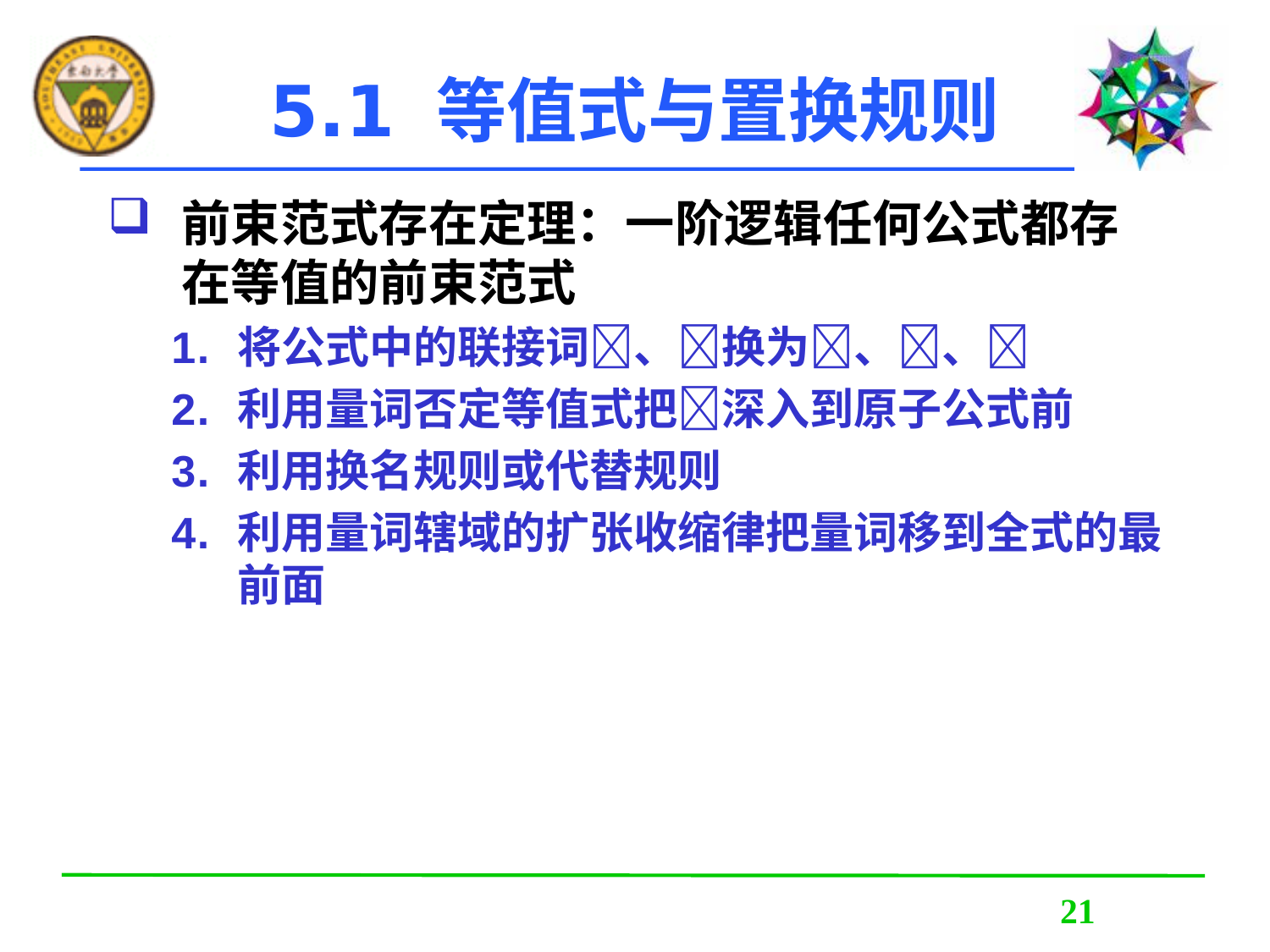

5.1 等值式与置换规则
前束范式存在定理：一阶逻辑任何公式都存在等值的前束范式
将公式中的联接词→、↔换为¬、∨、∧
利用量词否定等值式把¬深入到原子公式前
利用换名规则或代替规则
利用量词辖域的扩张收缩律把量词移到全式的最前面